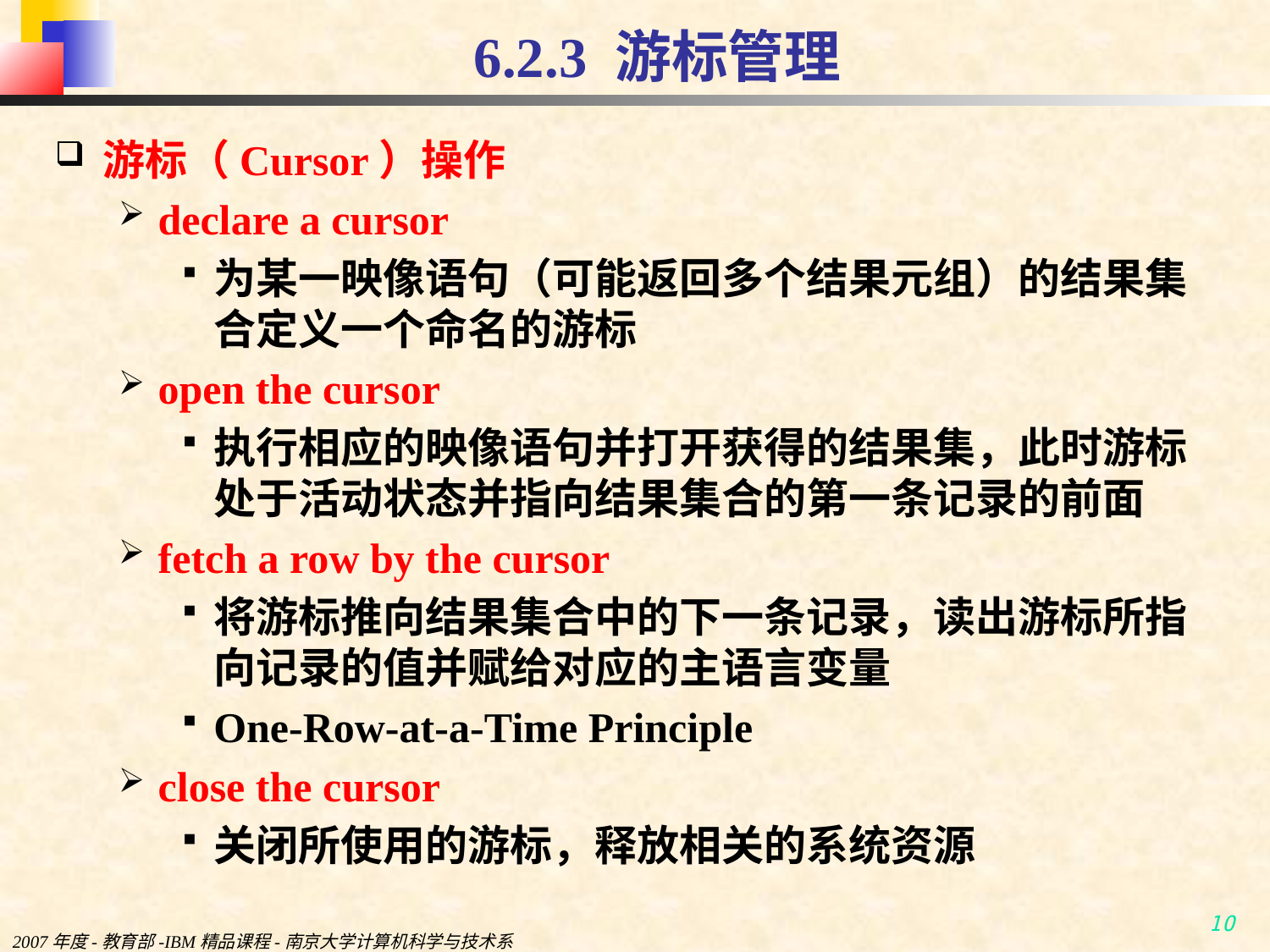

# 6.2.3 游标管理
游标（Cursor）操作
declare a cursor
为某一映像语句（可能返回多个结果元组）的结果集合定义一个命名的游标
open the cursor
执行相应的映像语句并打开获得的结果集，此时游标处于活动状态并指向结果集合的第一条记录的前面
fetch a row by the cursor
将游标推向结果集合中的下一条记录，读出游标所指向记录的值并赋给对应的主语言变量
One-Row-at-a-Time Principle
close the cursor
关闭所使用的游标，释放相关的系统资源
10
2007年度-教育部-IBM精品课程-南京大学计算机科学与技术系